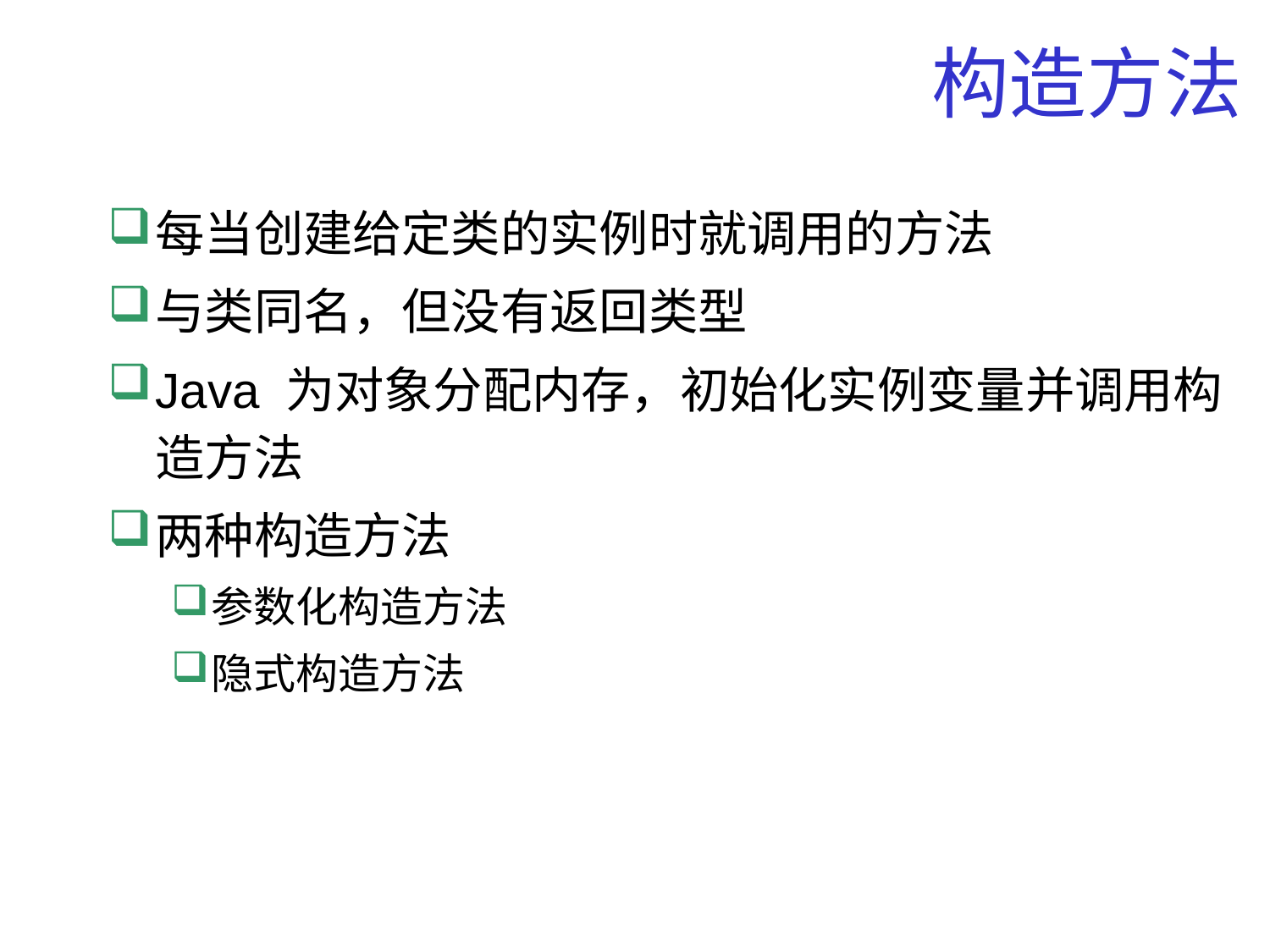

# 构造方法
每当创建给定类的实例时就调用的方法
与类同名，但没有返回类型
Java 为对象分配内存，初始化实例变量并调用构造方法
两种构造方法
参数化构造方法
隐式构造方法
28